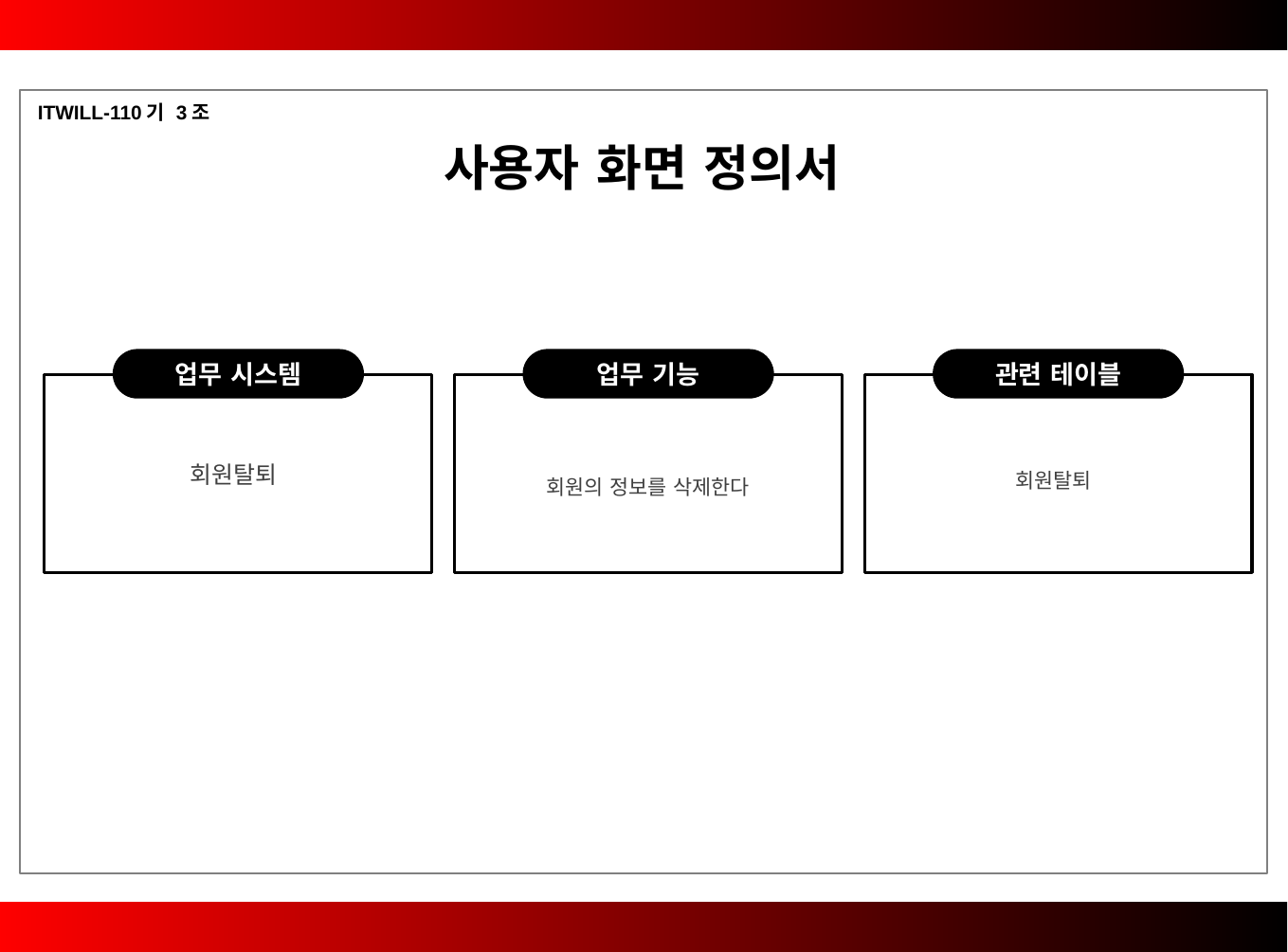

ITWILL-110기 3조
사용자 화면 정의서
업무 시스템
업무 기능
관련 테이블

회원의 정보를 삭제한다

회원탈퇴
회원탈퇴